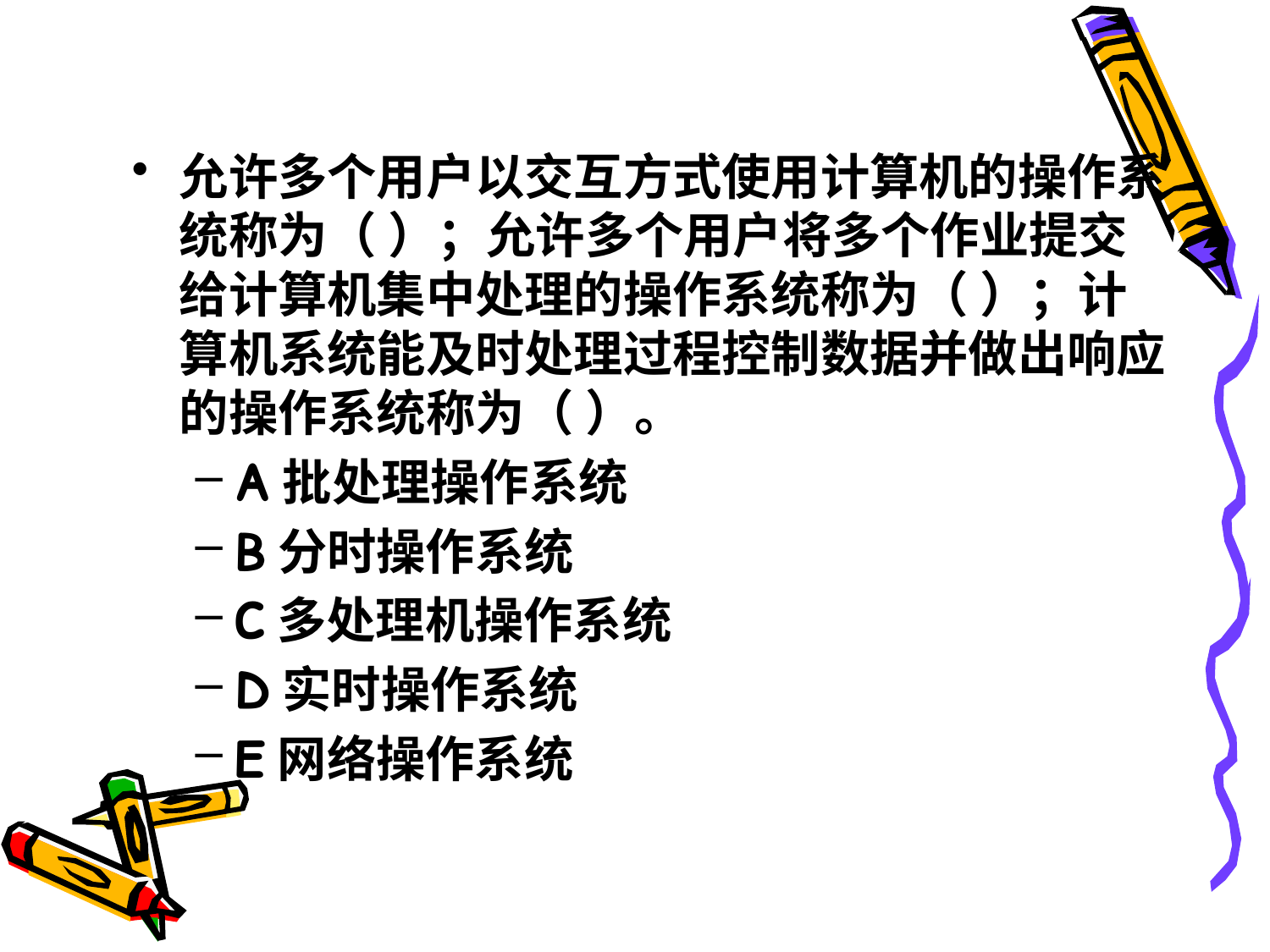

允许多个用户以交互方式使用计算机的操作系统称为（ ）；允许多个用户将多个作业提交给计算机集中处理的操作系统称为（ ）；计算机系统能及时处理过程控制数据并做出响应的操作系统称为（ ）。
A批处理操作系统
B分时操作系统
C多处理机操作系统
D实时操作系统
E网络操作系统